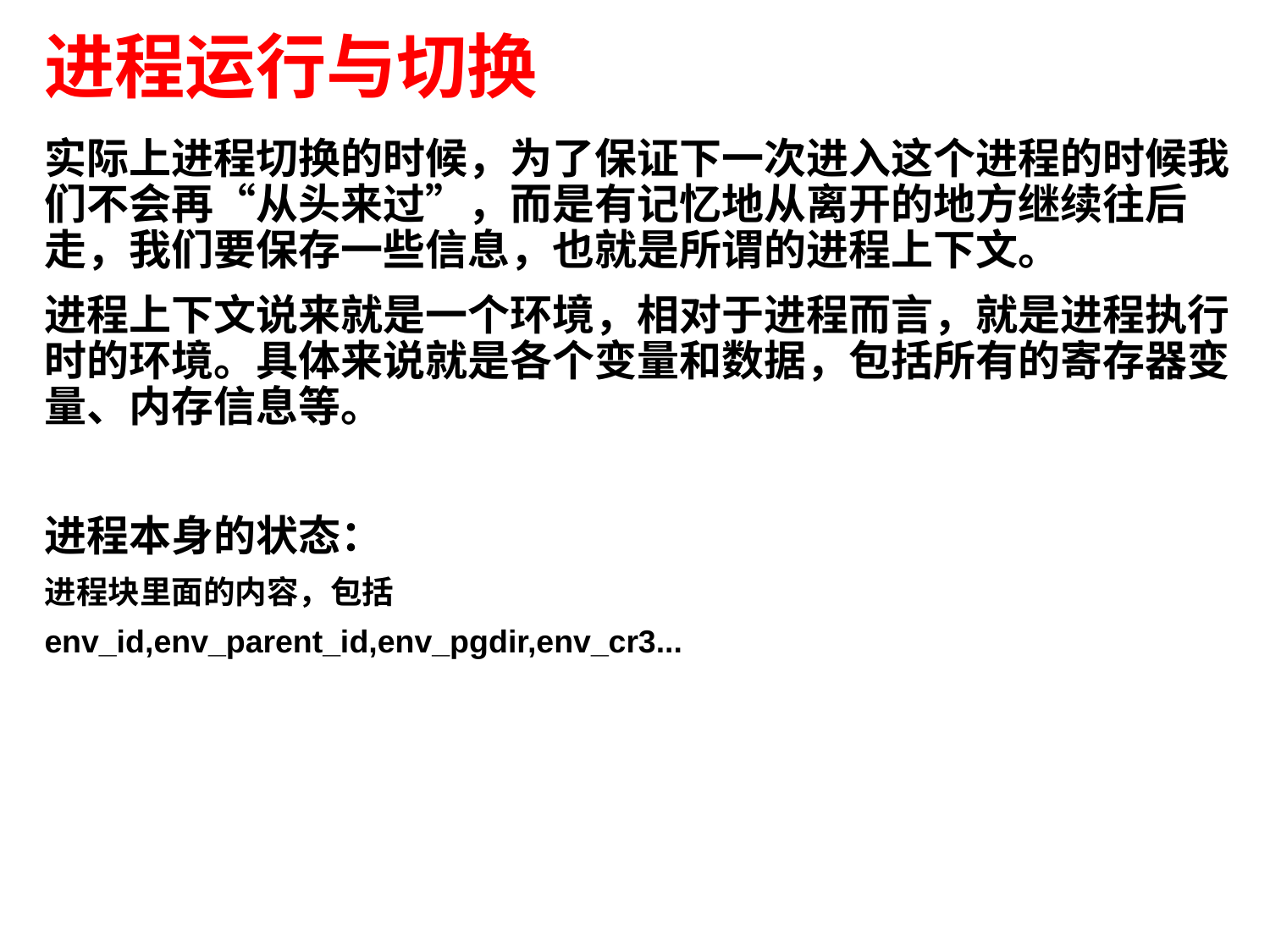

# 进程运行与切换
实际上进程切换的时候，为了保证下一次进入这个进程的时候我们不会再“从头来过”，而是有记忆地从离开的地方继续往后走，我们要保存一些信息，也就是所谓的进程上下文。
进程上下文说来就是一个环境，相对于进程而言，就是进程执行时的环境。具体来说就是各个变量和数据，包括所有的寄存器变量、内存信息等。

进程本身的状态：
进程块里面的内容，包括
env_id,env_parent_id,env_pgdir,env_cr3...